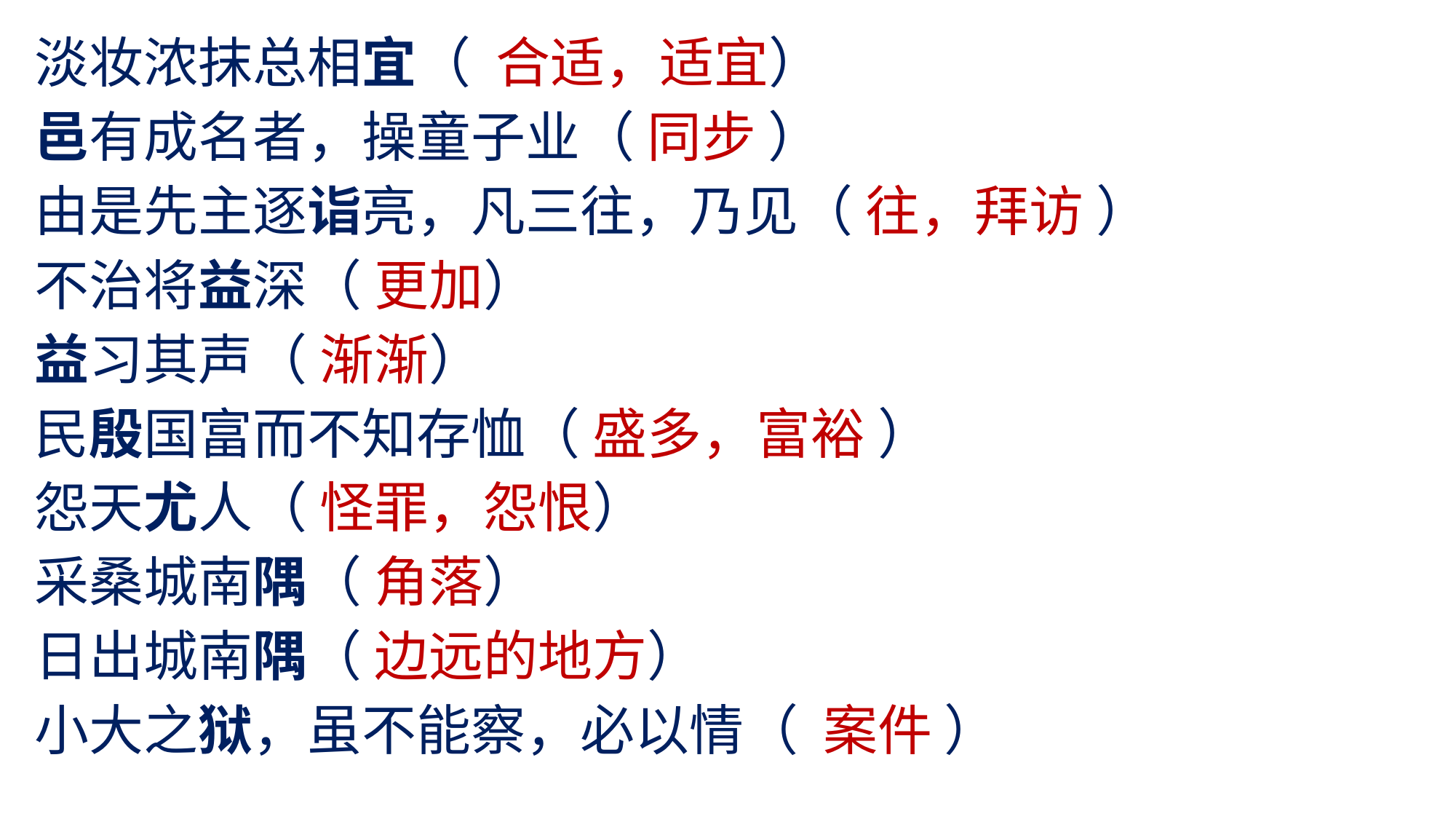

淡妆浓抹总相宜（  合适，适宜）
邑有成名者，操童子业（ 同步 ）
由是先主逐诣亮，凡三往，乃见（ 往，拜访 ）
不治将益深（ 更加）
益习其声（ 渐渐）
民殷国富而不知存恤（ 盛多，富裕 ）
怨天尤人（ 怪罪，怨恨）
采桑城南隅（ 角落）
日出城南隅（ 边远的地方）
小大之狱，虽不能察，必以情（  案件 ）